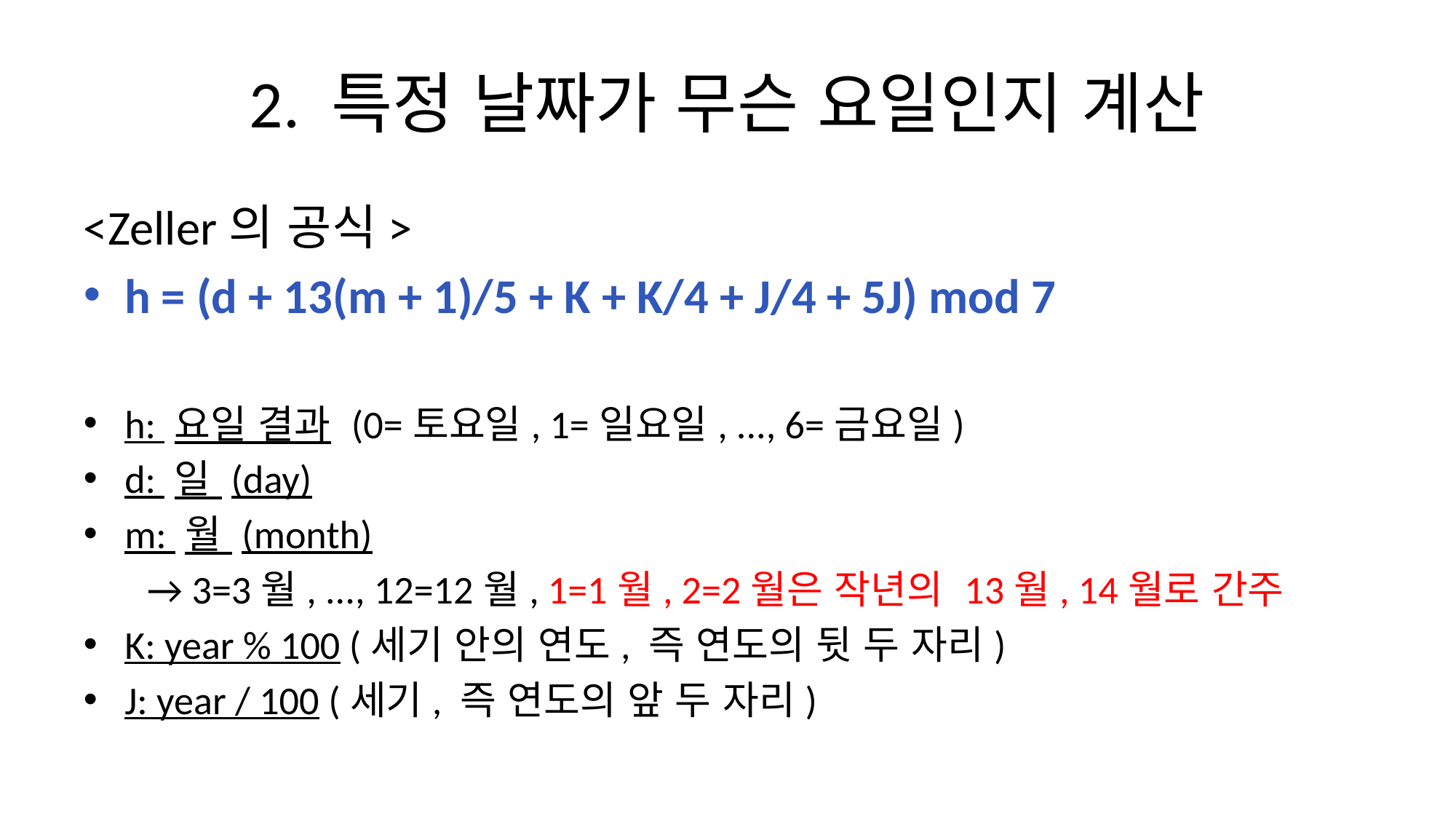

# 2. 특정 날짜가 무슨 요일인지 계산
<Zeller의 공식>
h = (d + 13(m + 1)/5 + K + K/4 + J/4 + 5J) mod 7

h: 요일 결과 (0=토요일, 1=일요일, ..., 6=금요일)
d: 일 (day)
m: 월 (month)
 → 3=3월, ..., 12=12월, 1=1월, 2=2월은 작년의 13월, 14월로 간주
K: year % 100 (세기 안의 연도, 즉 연도의 뒷 두 자리)
J: year / 100 (세기, 즉 연도의 앞 두 자리)